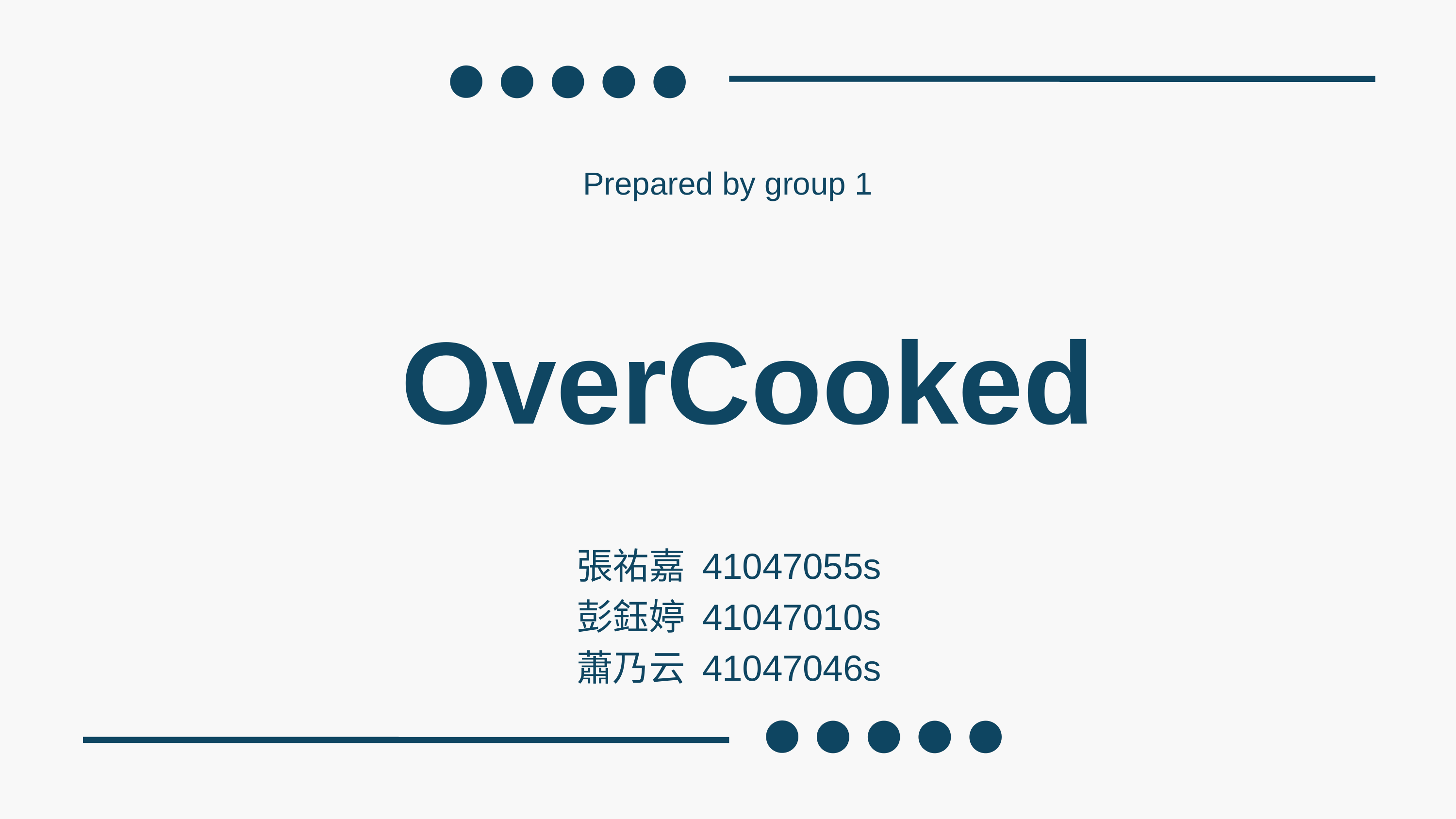

Prepared by group 1
OverCooked
張祐嘉 41047055s
彭鈺婷 41047010s
蕭乃云 41047046s